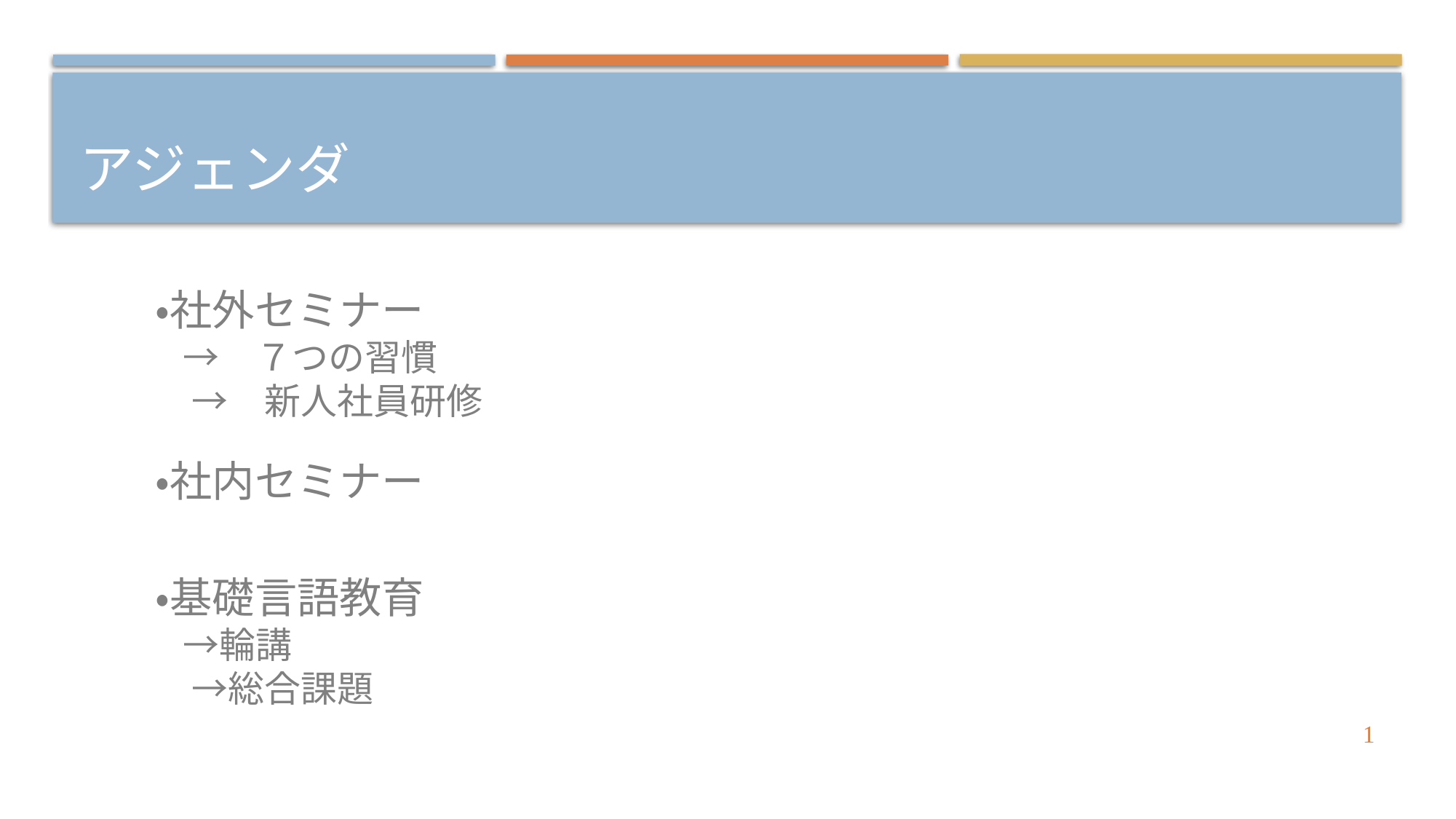

# アジェンダ
・社外セミナー
　→　７つの習慣
　→　新人社員研修

・社内セミナー

・基礎言語教育
　→輪講
　→総合課題
1